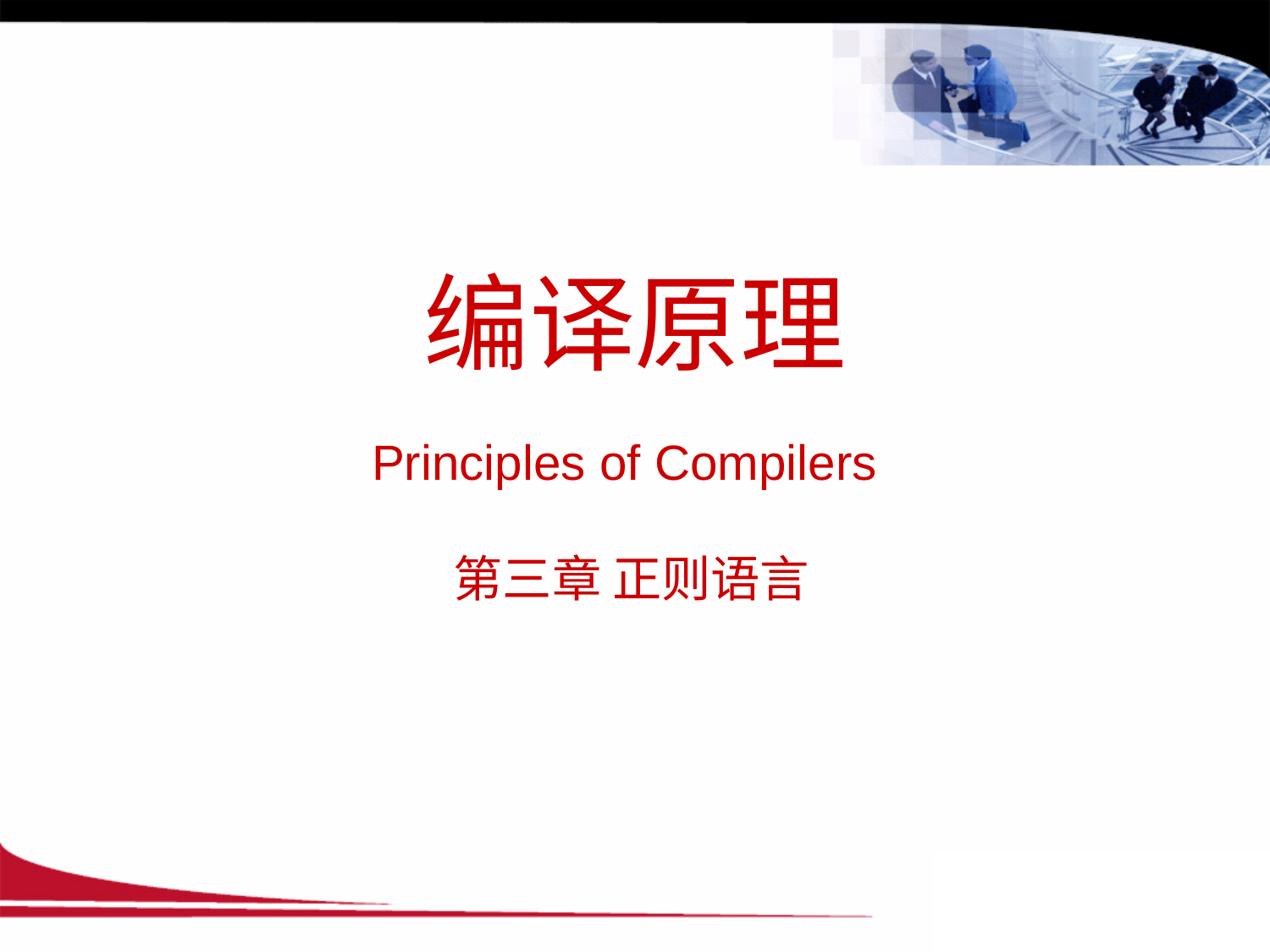

# 编译原理
Principles of Compilers
第三章 正则语言